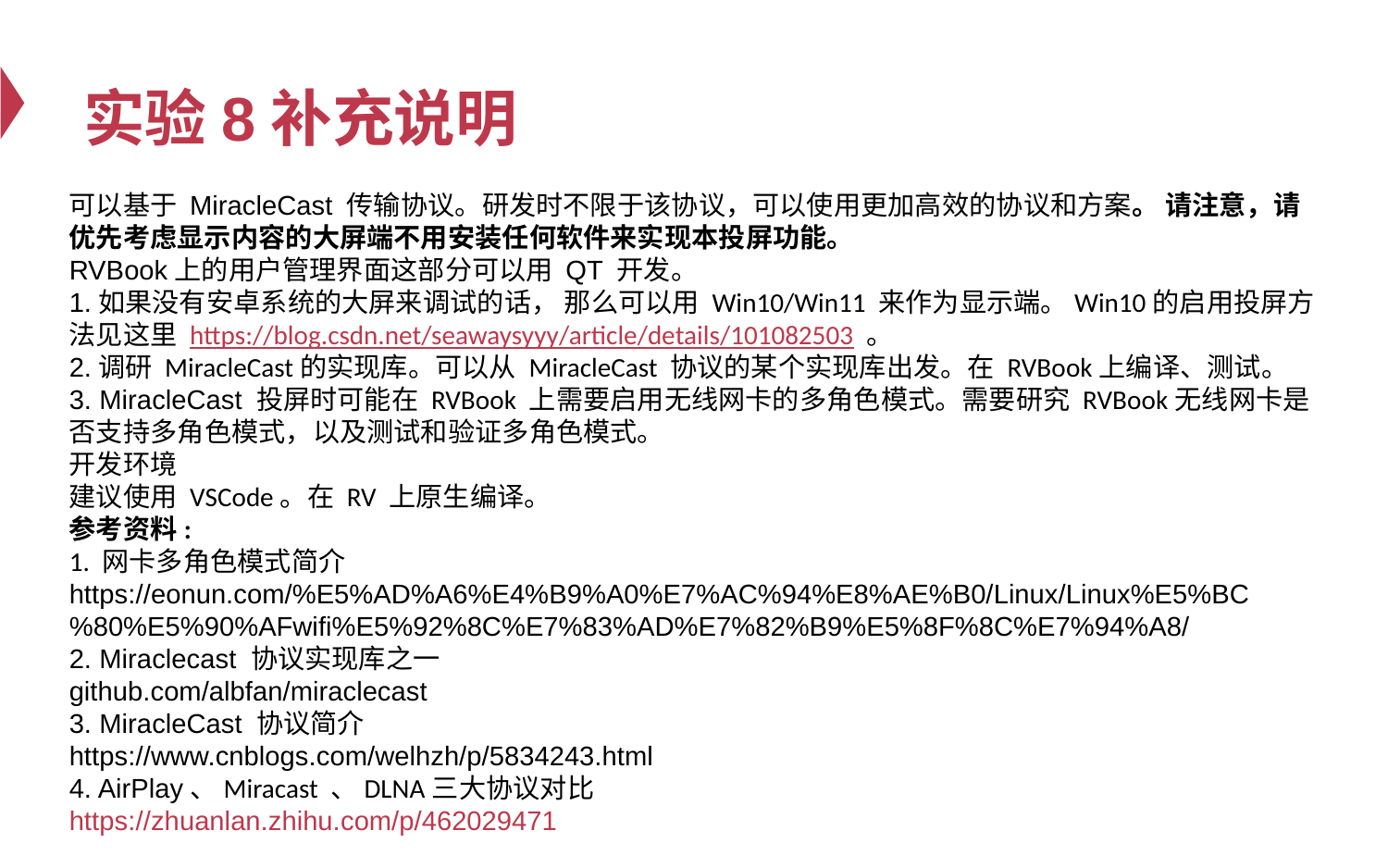

实验8补充说明
# 可以基于 MiracleCast 传输协议。研发时不限于该协议，可以使用更加高效的协议和方案。 请注意，请优先考虑显示内容的大屏端不用安装任何软件来实现本投屏功能。
RVBook上的用户管理界面这部分可以用 QT 开发。
1.如果没有安卓系统的大屏来调试的话， 那么可以用 Win10/Win11 来作为显示端。Win10的启用投屏方法见这里 https://blog.csdn.net/seawaysyyy/article/details/101082503 。
2.调研 MiracleCast的实现库。可以从 MiracleCast 协议的某个实现库出发。在 RVBook上编译、测试。
3. MiracleCast 投屏时可能在 RVBook 上需要启用无线网卡的多角色模式。需要研究 RVBook无线网卡是否支持多角色模式，以及测试和验证多角色模式。
开发环境
建议使用 VSCode。在 RV 上原生编译。
参考资料:
1. 网卡多角色模式简介
https://eonun.com/%E5%AD%A6%E4%B9%A0%E7%AC%94%E8%AE%B0/Linux/Linux%E5%BC%80%E5%90%AFwifi%E5%92%8C%E7%83%AD%E7%82%B9%E5%8F%8C%E7%94%A8/
2. Miraclecast 协议实现库之一
github.com/albfan/miraclecast
3. MiracleCast 协议简介
https://www.cnblogs.com/welhzh/p/5834243.html
4. AirPlay、Miracast 、DLNA三大协议对比
https://zhuanlan.zhihu.com/p/462029471